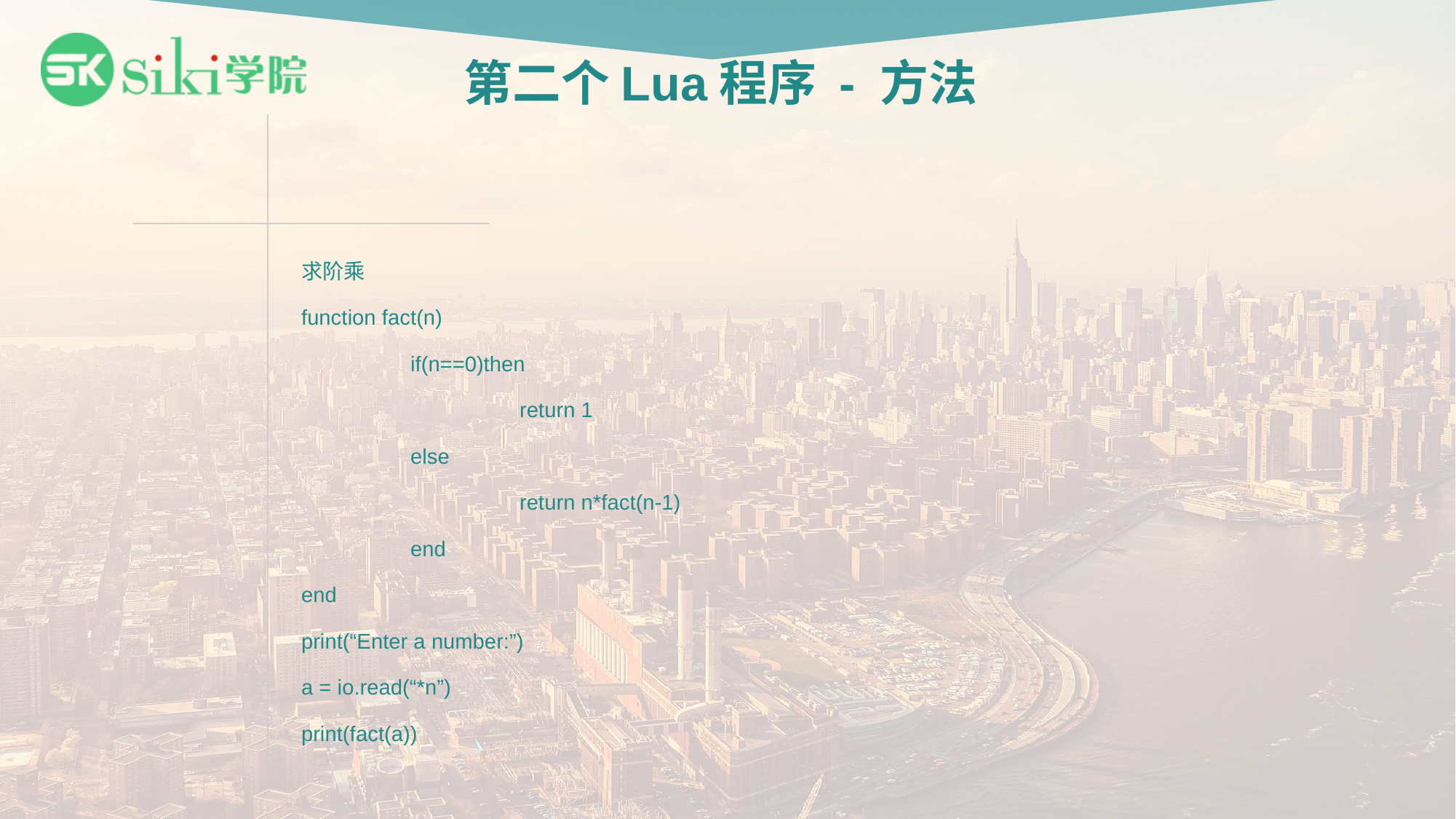

# 第二个Lua程序 - 方法
求阶乘
function fact(n)
	if(n==0)then
		return 1
	else
		return n*fact(n-1)
	end
end
print(“Enter a number:”)
a = io.read(“*n”)
print(fact(a))